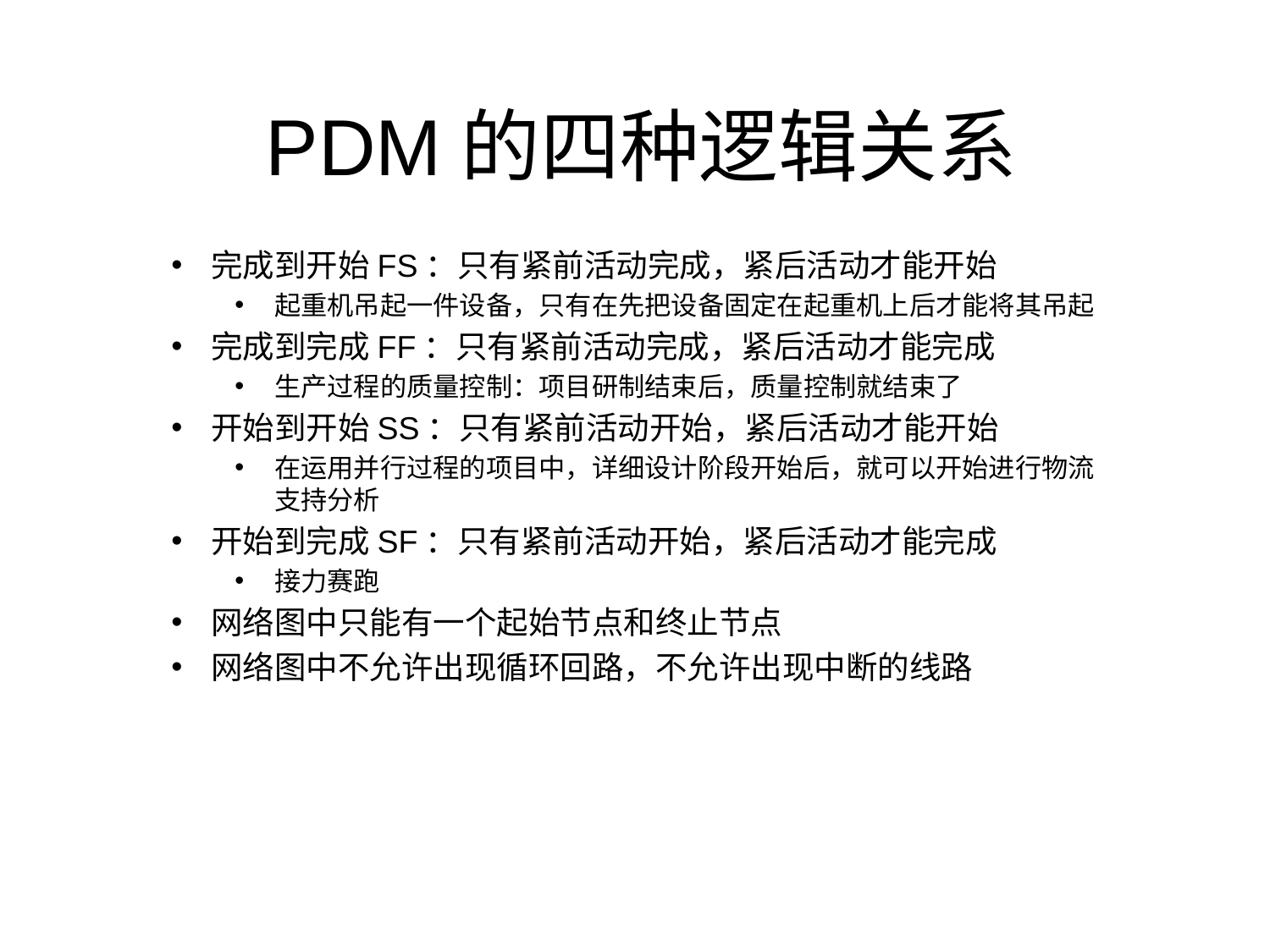

# PDM的四种逻辑关系
完成到开始FS：只有紧前活动完成，紧后活动才能开始
起重机吊起一件设备，只有在先把设备固定在起重机上后才能将其吊起
完成到完成FF：只有紧前活动完成，紧后活动才能完成
生产过程的质量控制：项目研制结束后，质量控制就结束了
开始到开始SS：只有紧前活动开始，紧后活动才能开始
在运用并行过程的项目中，详细设计阶段开始后，就可以开始进行物流支持分析
开始到完成SF：只有紧前活动开始，紧后活动才能完成
接力赛跑
网络图中只能有一个起始节点和终止节点
网络图中不允许出现循环回路，不允许出现中断的线路